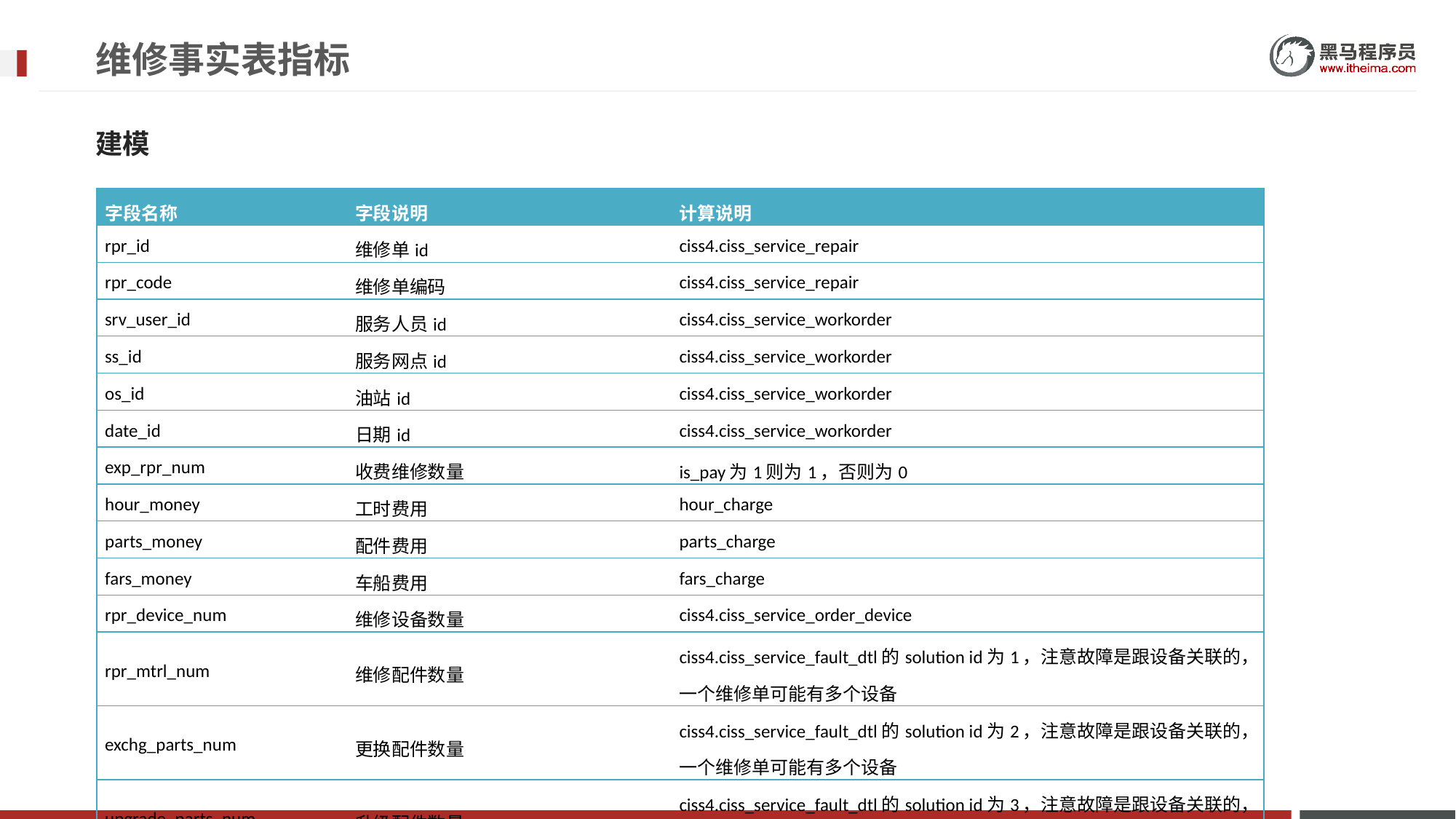

# 维修事实表指标
建模
| 字段名称 | 字段说明 | 计算说明 |
| --- | --- | --- |
| rpr\_id | 维修单id | ciss4.ciss\_service\_repair |
| rpr\_code | 维修单编码 | ciss4.ciss\_service\_repair |
| srv\_user\_id | 服务人员id | ciss4.ciss\_service\_workorder |
| ss\_id | 服务网点id | ciss4.ciss\_service\_workorder |
| os\_id | 油站id | ciss4.ciss\_service\_workorder |
| date\_id | 日期id | ciss4.ciss\_service\_workorder |
| exp\_rpr\_num | 收费维修数量 | is\_pay为1则为1，否则为0 |
| hour\_money | 工时费用 | hour\_charge |
| parts\_money | 配件费用 | parts\_charge |
| fars\_money | 车船费用 | fars\_charge |
| rpr\_device\_num | 维修设备数量 | ciss4.ciss\_service\_order\_device |
| rpr\_mtrl\_num | 维修配件数量 | ciss4.ciss\_service\_fault\_dtl的solution id为1，注意故障是跟设备关联的，一个维修单可能有多个设备 |
| exchg\_parts\_num | 更换配件数量 | ciss4.ciss\_service\_fault\_dtl的solution id为2，注意故障是跟设备关联的，一个维修单可能有多个设备 |
| upgrade\_parts\_num | 升级配件数量 | ciss4.ciss\_service\_fault\_dtl的solution id为3，注意故障是跟设备关联的，一个维修单可能有多个设备 |
| fault\_type\_ids | 故障类型id | 是一个array类型，一个维修单中可能包含多个故障类型 |